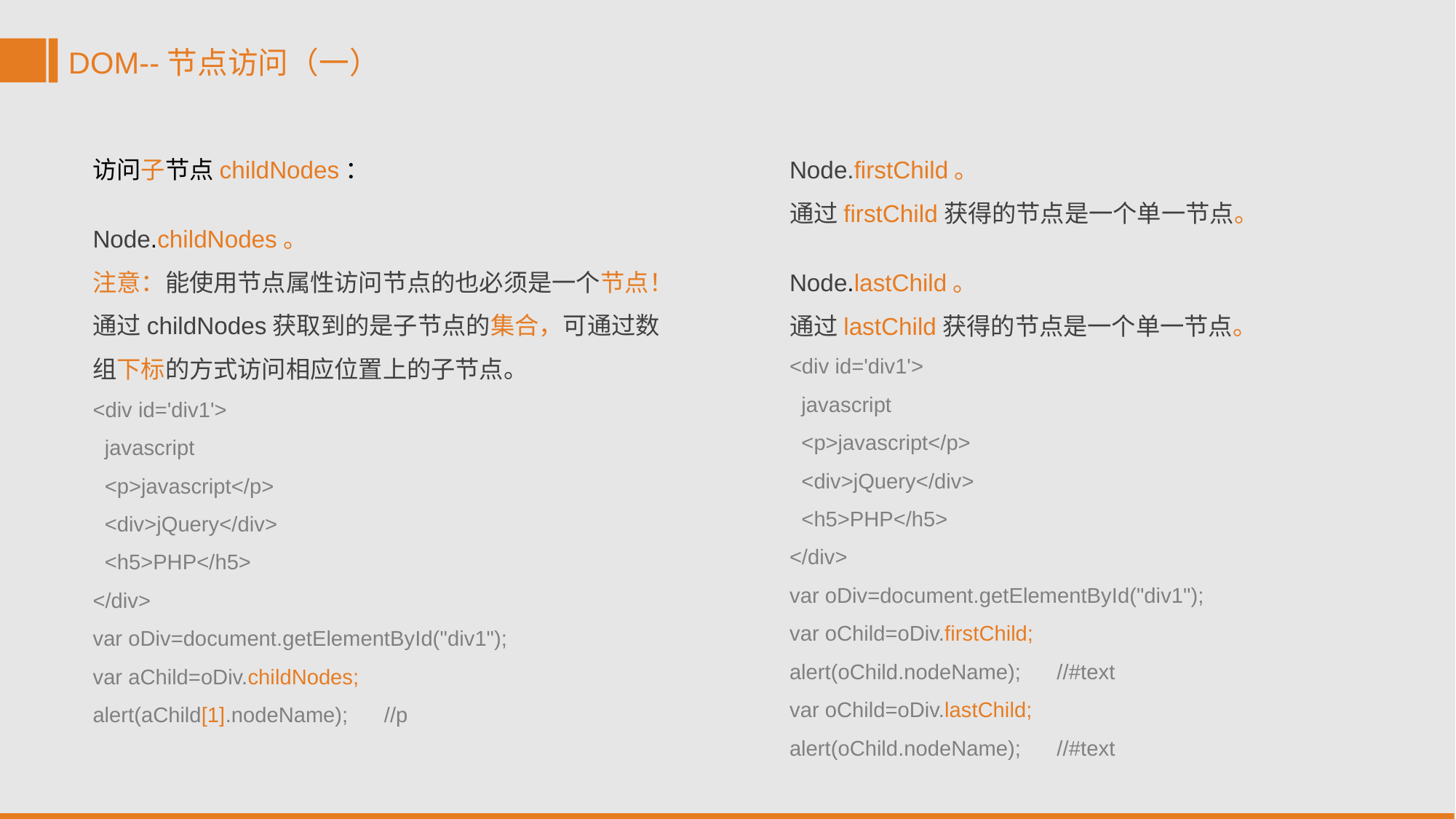

DOM--节点访问（一）

访问子节点childNodes：

Node.childNodes。
注意：能使用节点属性访问节点的也必须是一个节点！
通过childNodes获取到的是子节点的集合，可通过数组下标的方式访问相应位置上的子节点。
<div id='div1'>
  javascript
  <p>javascript</p>
  <div>jQuery</div>
  <h5>PHP</h5>
</div>
var oDiv=document.getElementById("div1");
var aChild=oDiv.childNodes;
alert(aChild[1].nodeName);      //p

Node.firstChild。
通过firstChild获得的节点是一个单一节点。

Node.lastChild。
通过lastChild获得的节点是一个单一节点。
<div id='div1'>
  javascript
  <p>javascript</p>
  <div>jQuery</div>
  <h5>PHP</h5>
</div>
var oDiv=document.getElementById("div1");
var oChild=oDiv.firstChild;
alert(oChild.nodeName);      //#text
var oChild=oDiv.lastChild;
alert(oChild.nodeName);      //#text